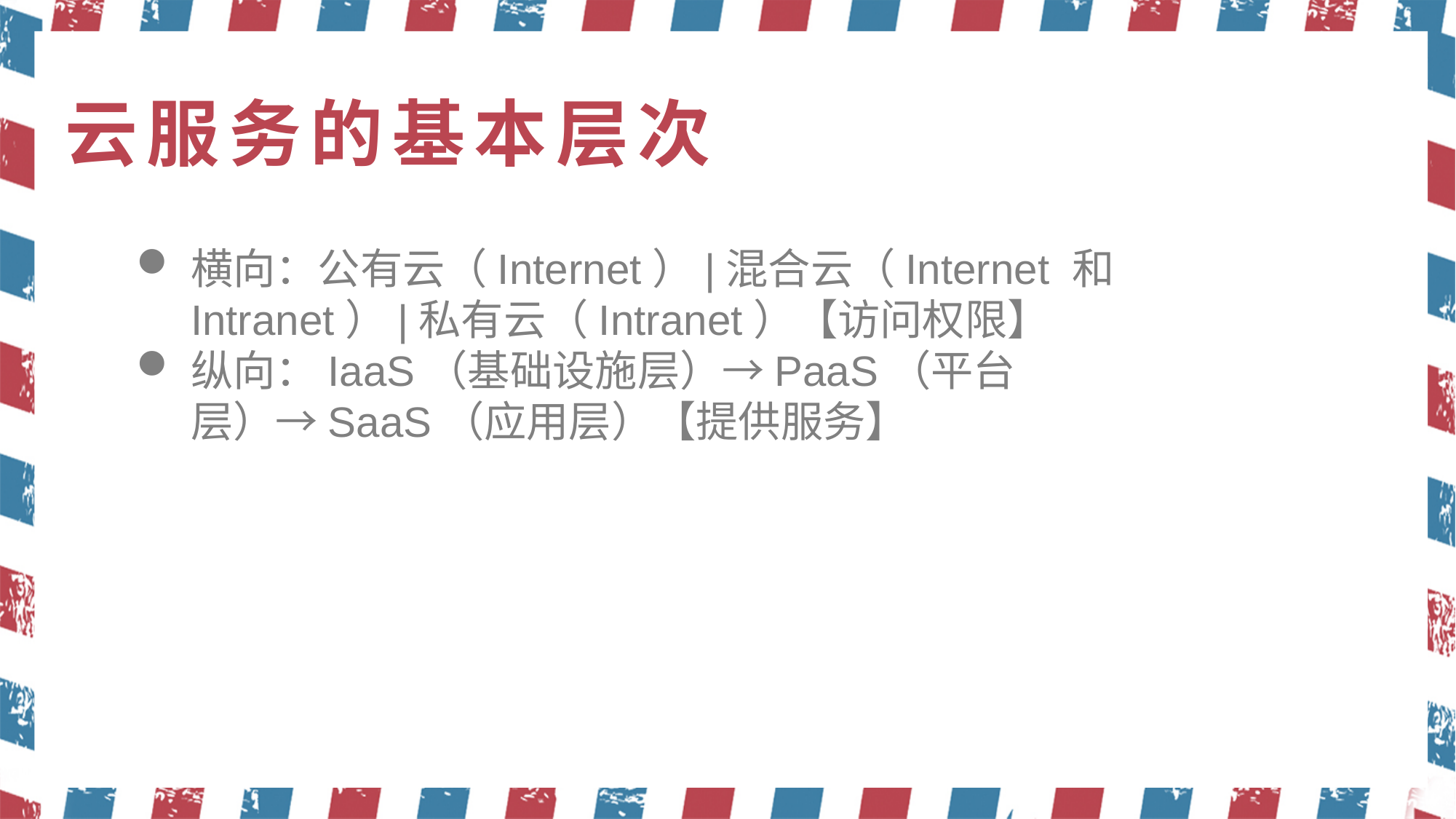

云服务的基本层次
横向：公有云（Internet）|混合云（Internet 和 Intranet）|私有云（Intranet）【访问权限】
纵向：IaaS（基础设施层）→PaaS（平台层）→SaaS（应用层）【提供服务】